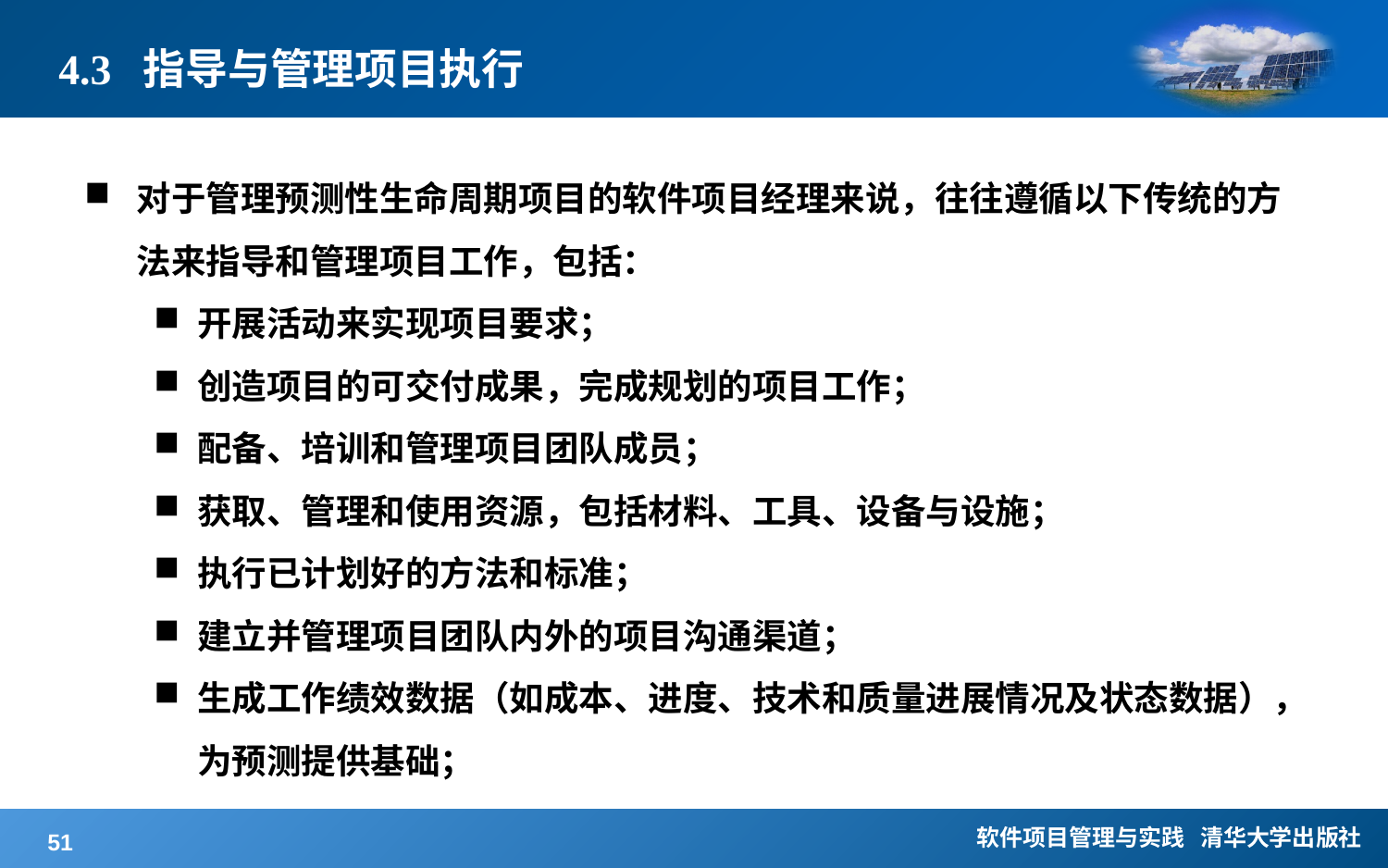

# 4.3  指导与管理项目执行
对于管理预测性生命周期项目的软件项目经理来说，往往遵循以下传统的方法来指导和管理项目工作，包括：
开展活动来实现项目要求；
创造项目的可交付成果，完成规划的项目工作；
配备、培训和管理项目团队成员；
获取、管理和使用资源，包括材料、工具、设备与设施；
执行已计划好的方法和标准；
建立并管理项目团队内外的项目沟通渠道；
生成工作绩效数据（如成本、进度、技术和质量进展情况及状态数据），为预测提供基础；